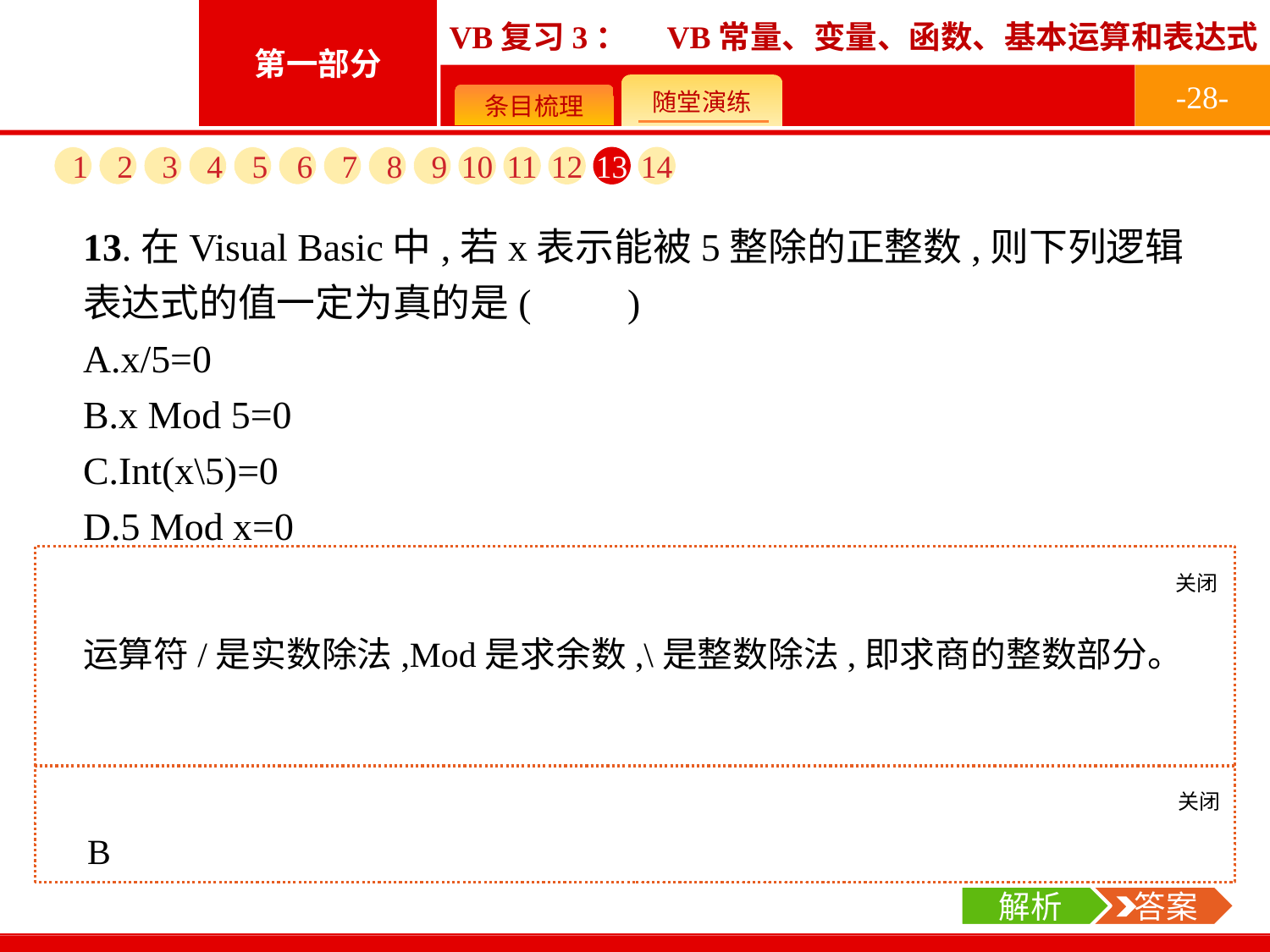

-28-
1
2
3
4
5
6
7
8
9
10
11
12
13
14
13.在Visual Basic中,若x表示能被5整除的正整数,则下列逻辑表达式的值一定为真的是(　　)
A.x/5=0
B.x Mod 5=0
C.Int(x\5)=0
D.5 Mod x=0

关闭
解析

运算符/是实数除法,Mod是求余数,\是整数除法,即求商的整数部分。

关闭
解析
  答案

B
解析
  答案